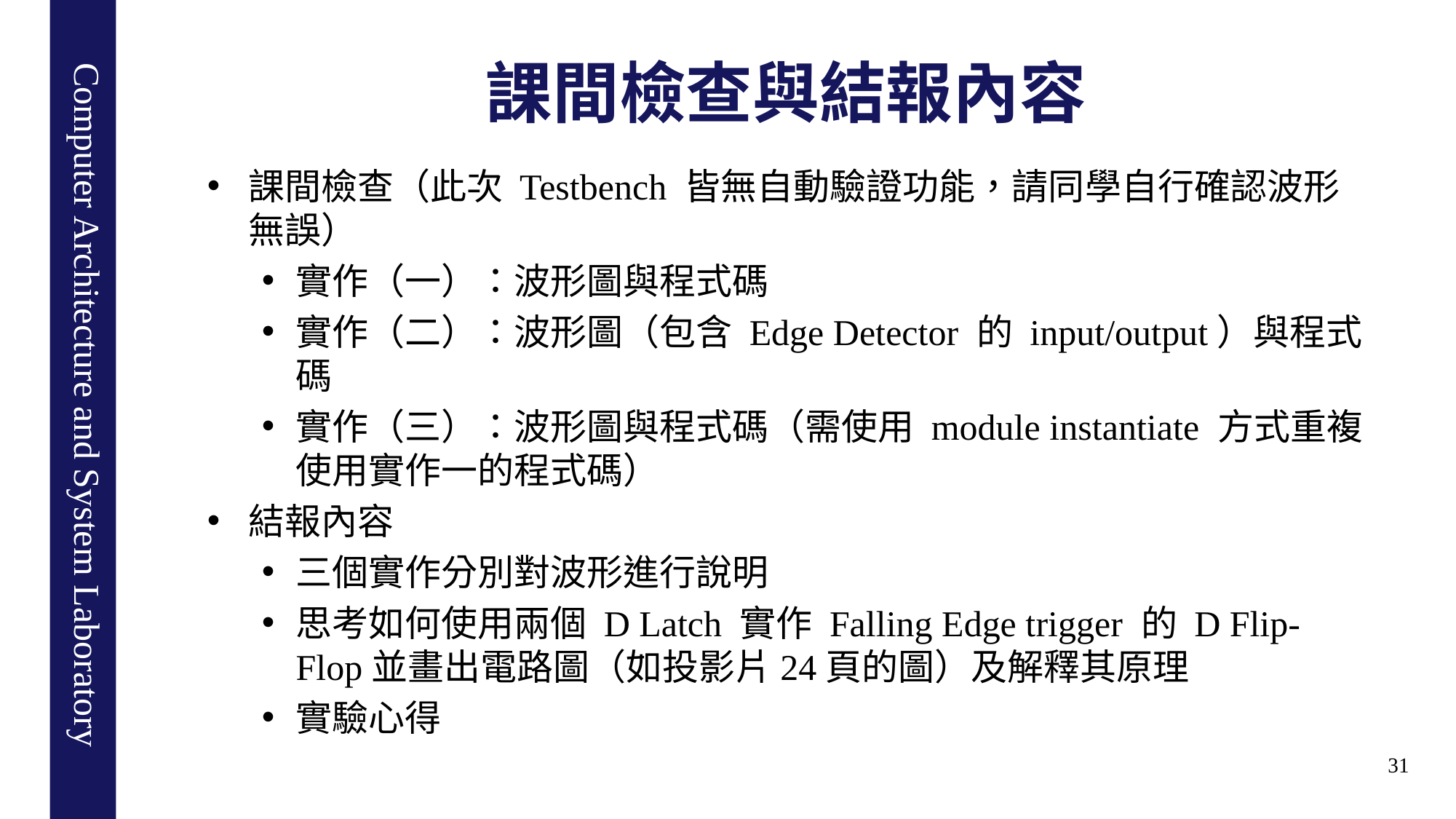

# 課間檢查與結報內容
課間檢查（此次 Testbench 皆無自動驗證功能，請同學自行確認波形無誤）
實作（一）：波形圖與程式碼
實作（二）：波形圖（包含 Edge Detector 的 input/output）與程式碼
實作（三）：波形圖與程式碼（需使用 module instantiate 方式重複使用實作一的程式碼）
結報內容
三個實作分別對波形進行說明
思考如何使用兩個 D Latch 實作 Falling Edge trigger 的 D Flip-Flop並畫出電路圖（如投影片24頁的圖）及解釋其原理
實驗心得
31